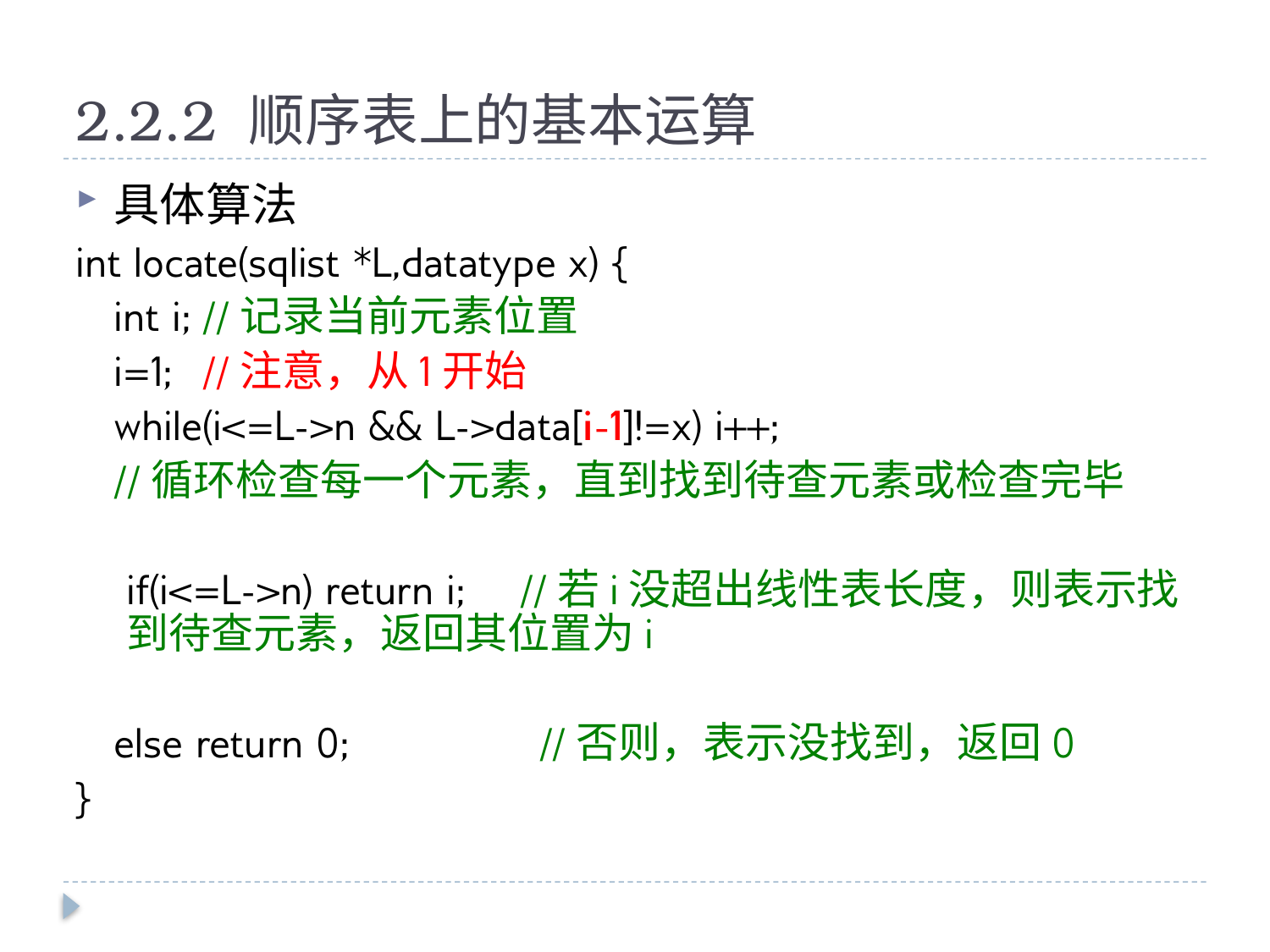

# 2.2.2 顺序表上的基本运算
具体算法
int locate(sqlist *L,datatype x) {
   int i;	//记录当前元素位置
   i=1;	//注意，从1开始
   while(i<=L−>n && L−>data[i−1]!=x) i++;
   //循环检查每一个元素，直到找到待查元素或检查完毕

if(i<=L−>n) return i;	 //若i没超出线性表长度，则表示找到待查元素，返回其位置为i

   else return 0;　　　　//否则，表示没找到，返回0
}